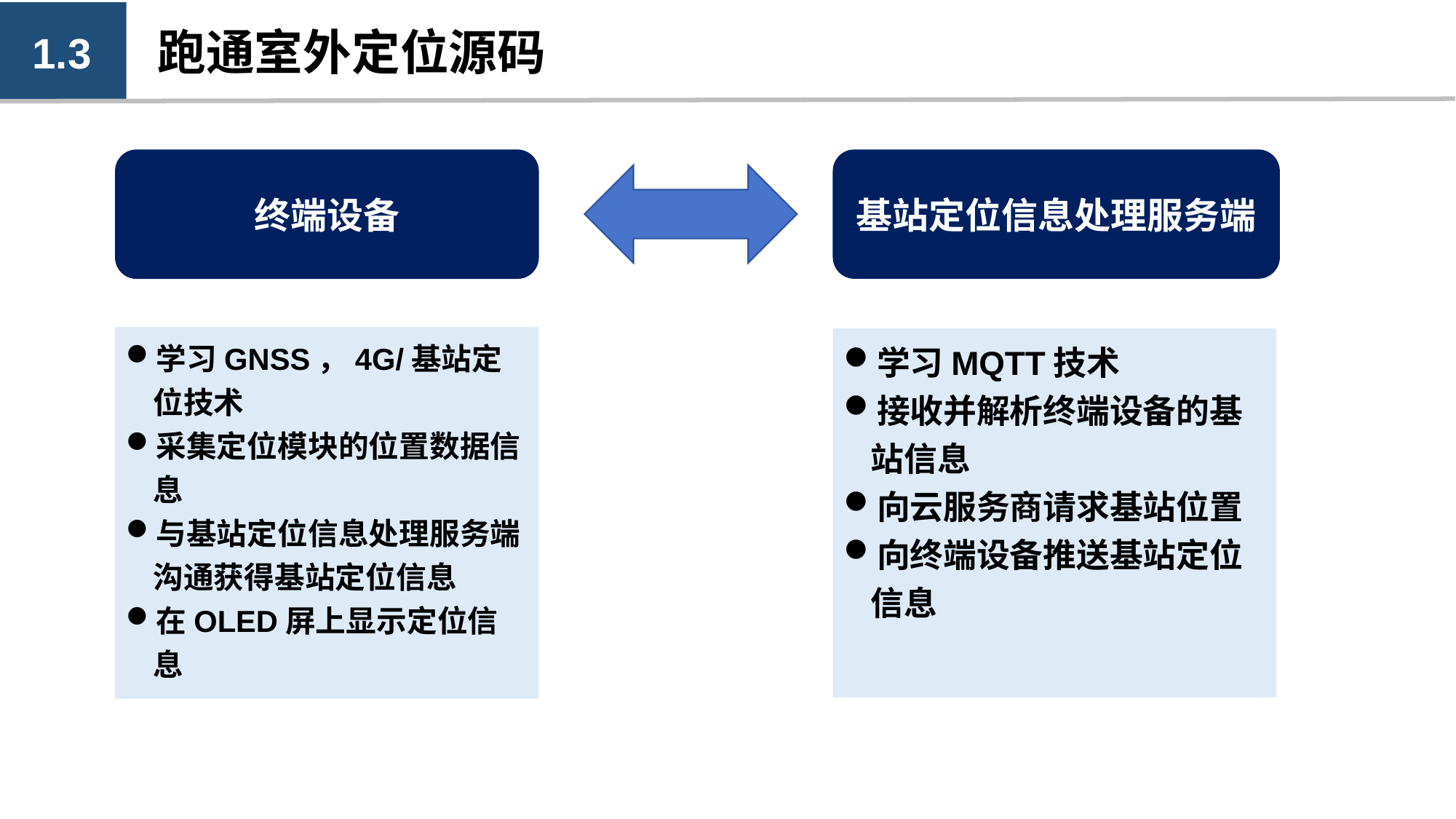

1.3
跑通室外定位源码
终端设备
基站定位信息处理服务端

学习GNSS，4G/基站定位技术
采集定位模块的位置数据信息
与基站定位信息处理服务端沟通获得基站定位信息
在OLED屏上显示定位信息
学习MQTT技术
接收并解析终端设备的基站信息
向云服务商请求基站位置
向终端设备推送基站定位信息